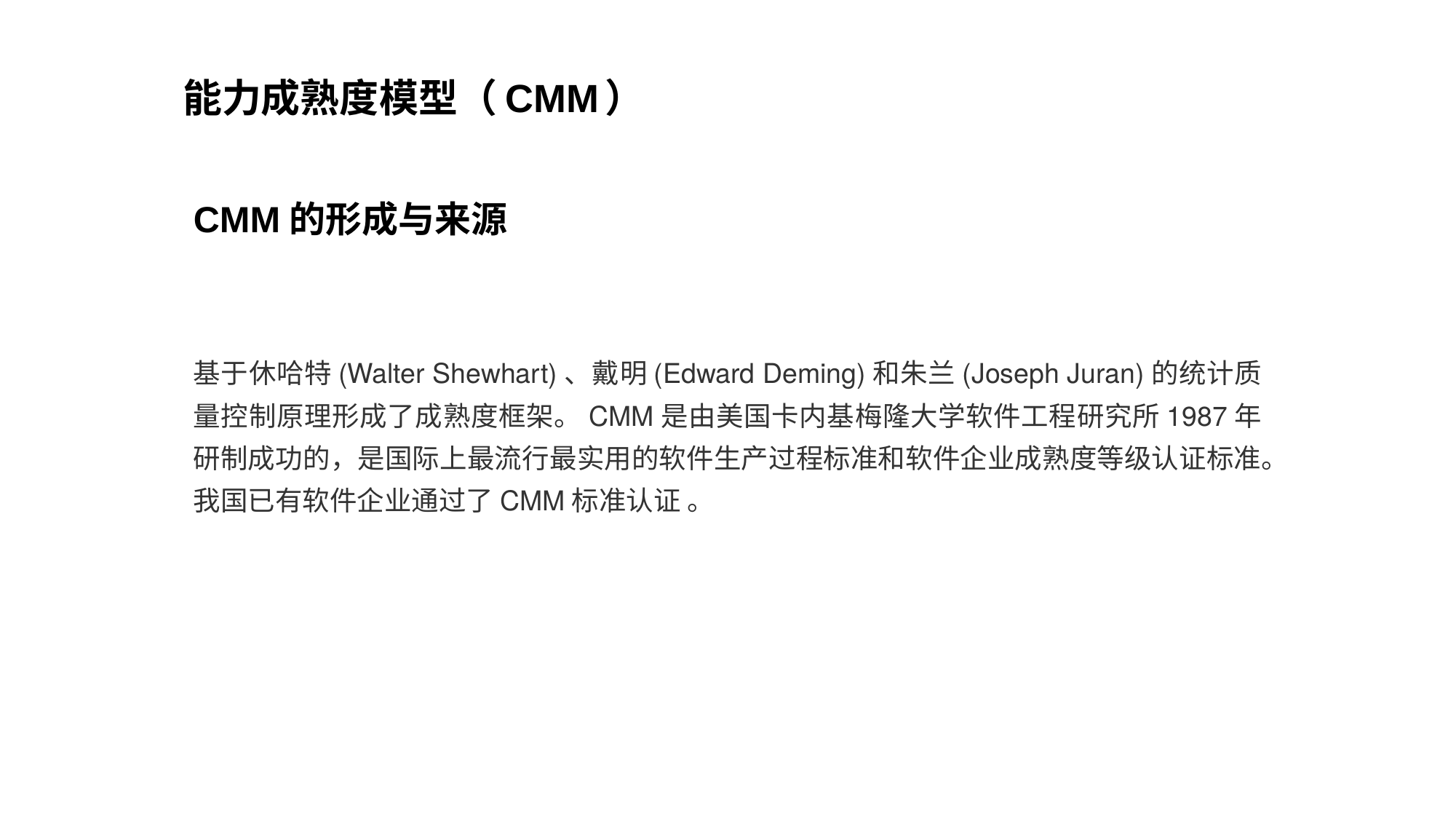

能力成熟度模型（CMM）
CMM的形成与来源
基于休哈特(Walter Shewhart)、戴明(Edward Deming)和朱兰(Joseph Juran)的统计质量控制原理形成了成熟度框架。CMM是由美国卡内基梅隆大学软件工程研究所1987年研制成功的，是国际上最流行最实用的软件生产过程标准和软件企业成熟度等级认证标准。我国已有软件企业通过了CMM标准认证 。